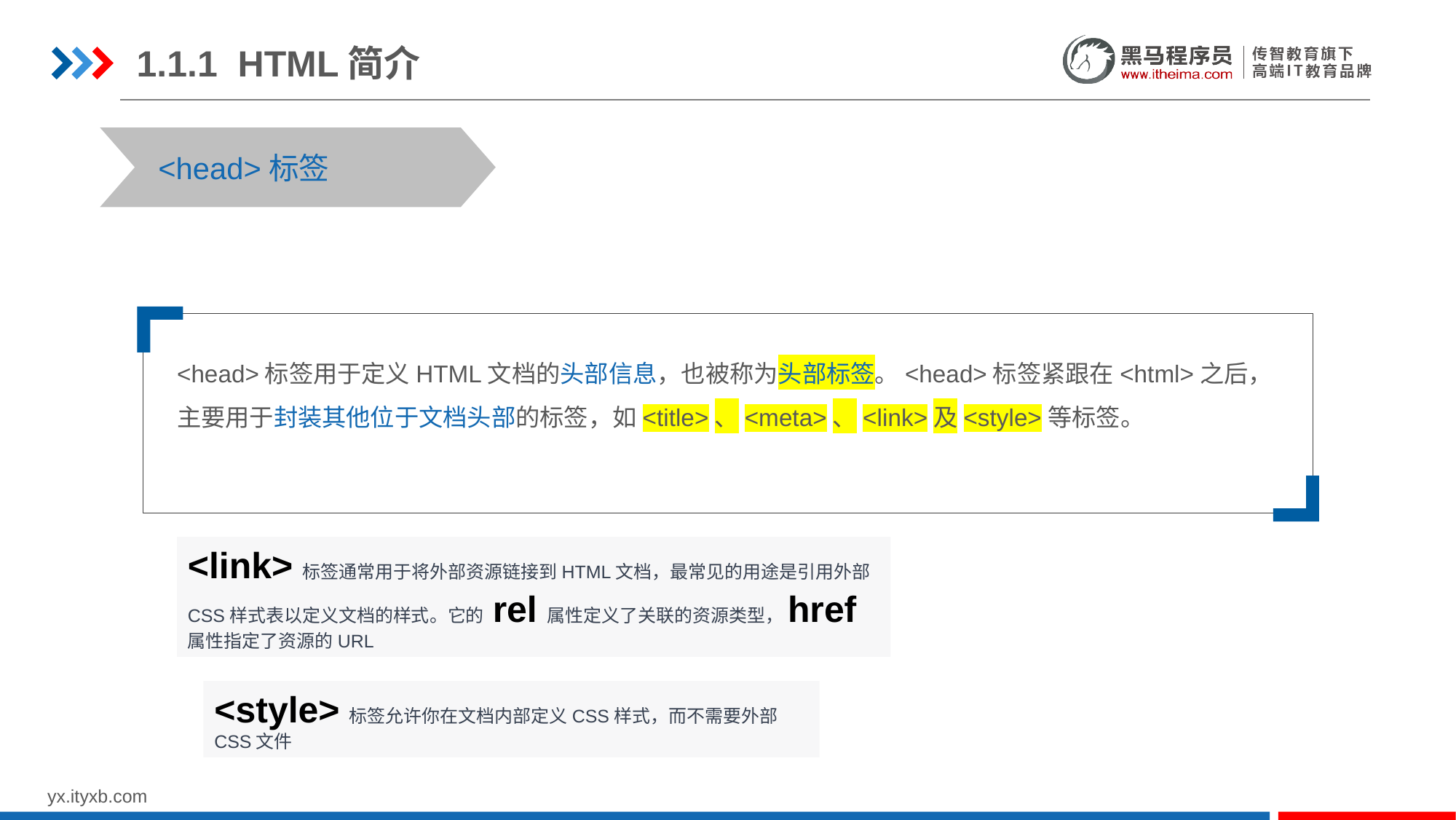

1.1.1  HTML简介

<head>标签

<head>标签用于定义HTML文档的头部信息，也被称为头部标签。<head>标签紧跟在<html>之后，主要用于封装其他位于文档头部的标签，如<title>、<meta>、<link>及<style>等标签。

<link> 标签通常用于将外部资源链接到HTML文档，最常见的用途是引用外部CSS样式表以定义文档的样式。它的 rel 属性定义了关联的资源类型，href 属性指定了资源的URL
<style> 标签允许你在文档内部定义CSS样式，而不需要外部CSS文件